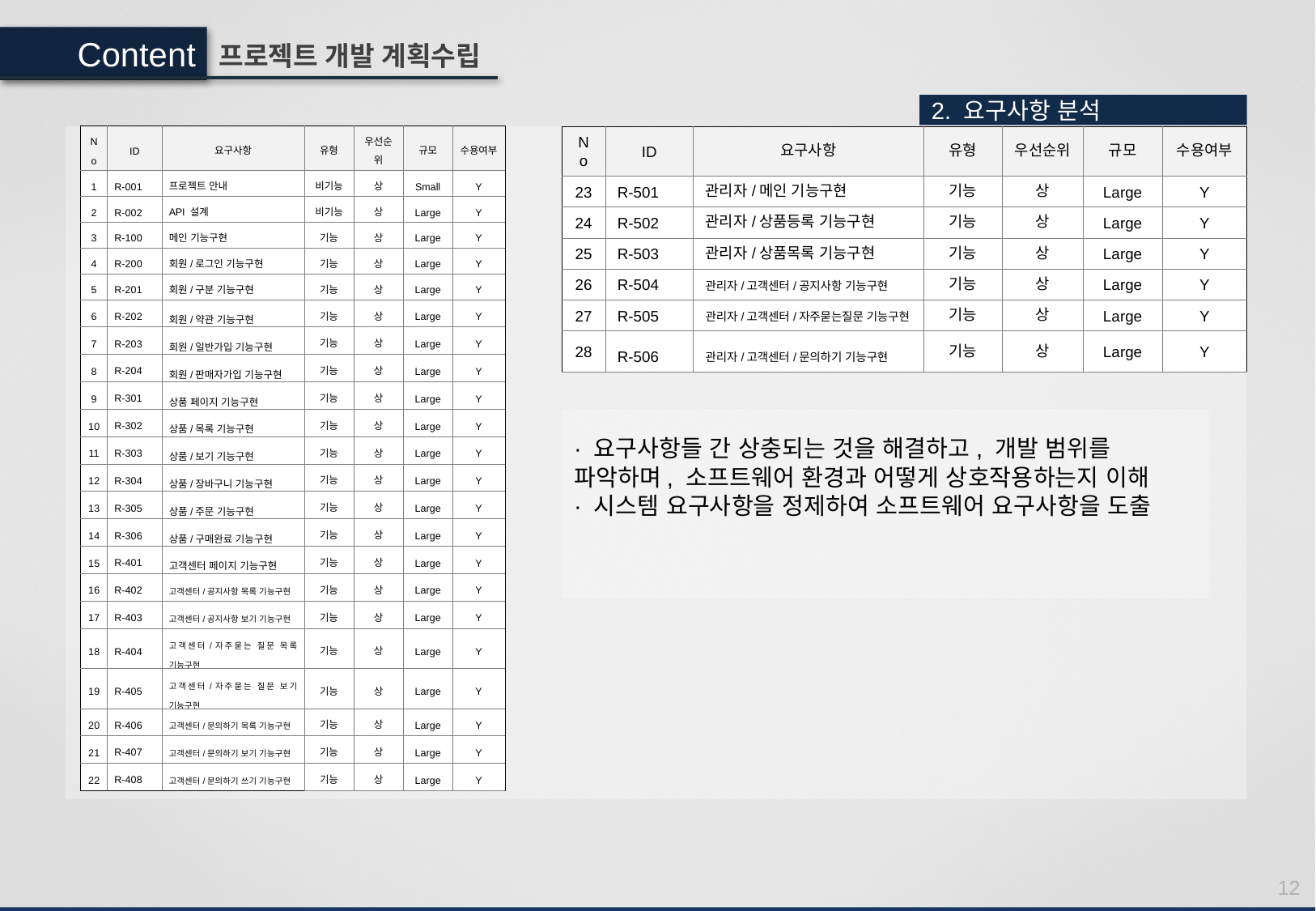

Content
프로젝트 개발 계획수립
2. 요구사항 분석
| No | ID | 요구사항 | 유형 | 우선순위 | 규모 | 수용여부 |
| --- | --- | --- | --- | --- | --- | --- |
| 1 | R-001 | 프로젝트 안내 | 비기능 | 상 | Small | Y |
| 2 | R-002 | API 설계 | 비기능 | 상 | Large | Y |
| 3 | R-100 | 메인 기능구현 | 기능 | 상 | Large | Y |
| 4 | R-200 | 회원/로그인 기능구현 | 기능 | 상 | Large | Y |
| 5 | R-201 | 회원/구분 기능구현 | 기능 | 상 | Large | Y |
| 6 | R-202 | 회원/약관 기능구현 | 기능 | 상 | Large | Y |
| 7 | R-203 | 회원/일반가입 기능구현 | 기능 | 상 | Large | Y |
| 8 | R-204 | 회원/판매자가입 기능구현 | 기능 | 상 | Large | Y |
| 9 | R-301 | 상품 페이지 기능구현 | 기능 | 상 | Large | Y |
| 10 | R-302 | 상품/목록 기능구현 | 기능 | 상 | Large | Y |
| 11 | R-303 | 상품/보기 기능구현 | 기능 | 상 | Large | Y |
| 12 | R-304 | 상품/장바구니 기능구현 | 기능 | 상 | Large | Y |
| 13 | R-305 | 상품/주문 기능구현 | 기능 | 상 | Large | Y |
| 14 | R-306 | 상품/구매완료 기능구현 | 기능 | 상 | Large | Y |
| 15 | R-401 | 고객센터 페이지 기능구현 | 기능 | 상 | Large | Y |
| 16 | R-402 | 고객센터/공지사항 목록 기능구현 | 기능 | 상 | Large | Y |
| 17 | R-403 | 고객센터/공지사항 보기 기능구현 | 기능 | 상 | Large | Y |
| 18 | R-404 | 고객센터/자주묻는 질문 목록 기능구현 | 기능 | 상 | Large | Y |
| 19 | R-405 | 고객센터/자주묻는 질문 보기 기능구현 | 기능 | 상 | Large | Y |
| 20 | R-406 | 고객센터/문의하기 목록 기능구현 | 기능 | 상 | Large | Y |
| 21 | R-407 | 고객센터/문의하기 보기 기능구현 | 기능 | 상 | Large | Y |
| 22 | R-408 | 고객센터/문의하기 쓰기 기능구현 | 기능 | 상 | Large | Y |

| No | ID | 요구사항 | 유형 | 우선순위 | 규모 | 수용여부 |
| --- | --- | --- | --- | --- | --- | --- |
| 23 | R-501 | 관리자/메인 기능구현 | 기능 | 상 | Large | Y |
| 24 | R-502 | 관리자/상품등록 기능구현 | 기능 | 상 | Large | Y |
| 25 | R-503 | 관리자/상품목록 기능구현 | 기능 | 상 | Large | Y |
| 26 | R-504 | 관리자/고객센터/공지사항 기능구현 | 기능 | 상 | Large | Y |
| 27 | R-505 | 관리자/고객센터/자주묻는질문 기능구현 | 기능 | 상 | Large | Y |
| 28 | R-506 | 관리자/고객센터/문의하기 기능구현 | 기능 | 상 | Large | Y |

· 요구사항들 간 상충되는 것을 해결하고, 개발 범위를 파악하며, 소프트웨어 환경과 어떻게 상호작용하는지 이해
· 시스템 요구사항을 정제하여 소프트웨어 요구사항을 도출

12